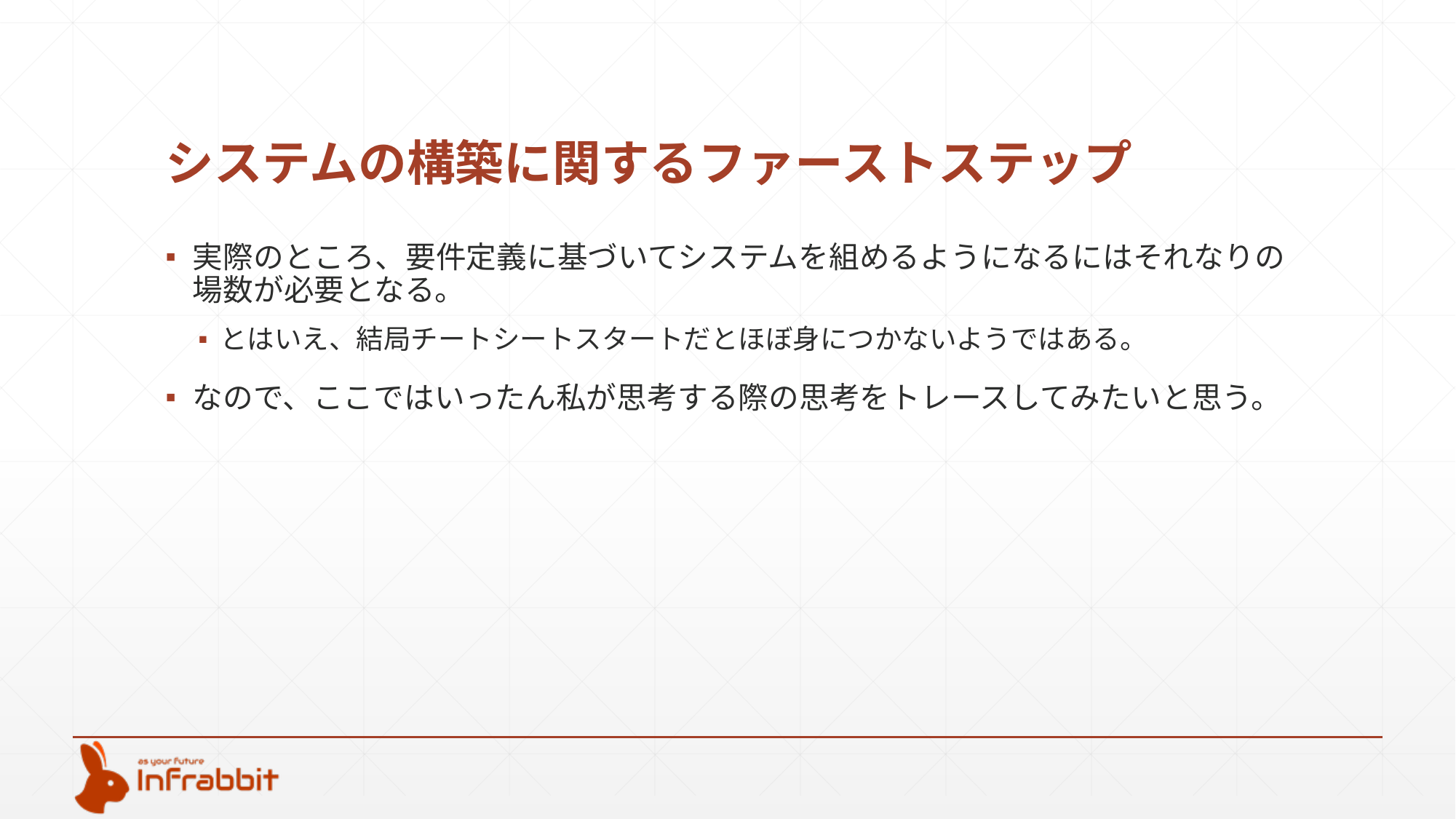

# システムの構築に関するファーストステップ
実際のところ、要件定義に基づいてシステムを組めるようになるにはそれなりの場数が必要となる。
とはいえ、結局チートシートスタートだとほぼ身につかないようではある。
なので、ここではいったん私が思考する際の思考をトレースしてみたいと思う。